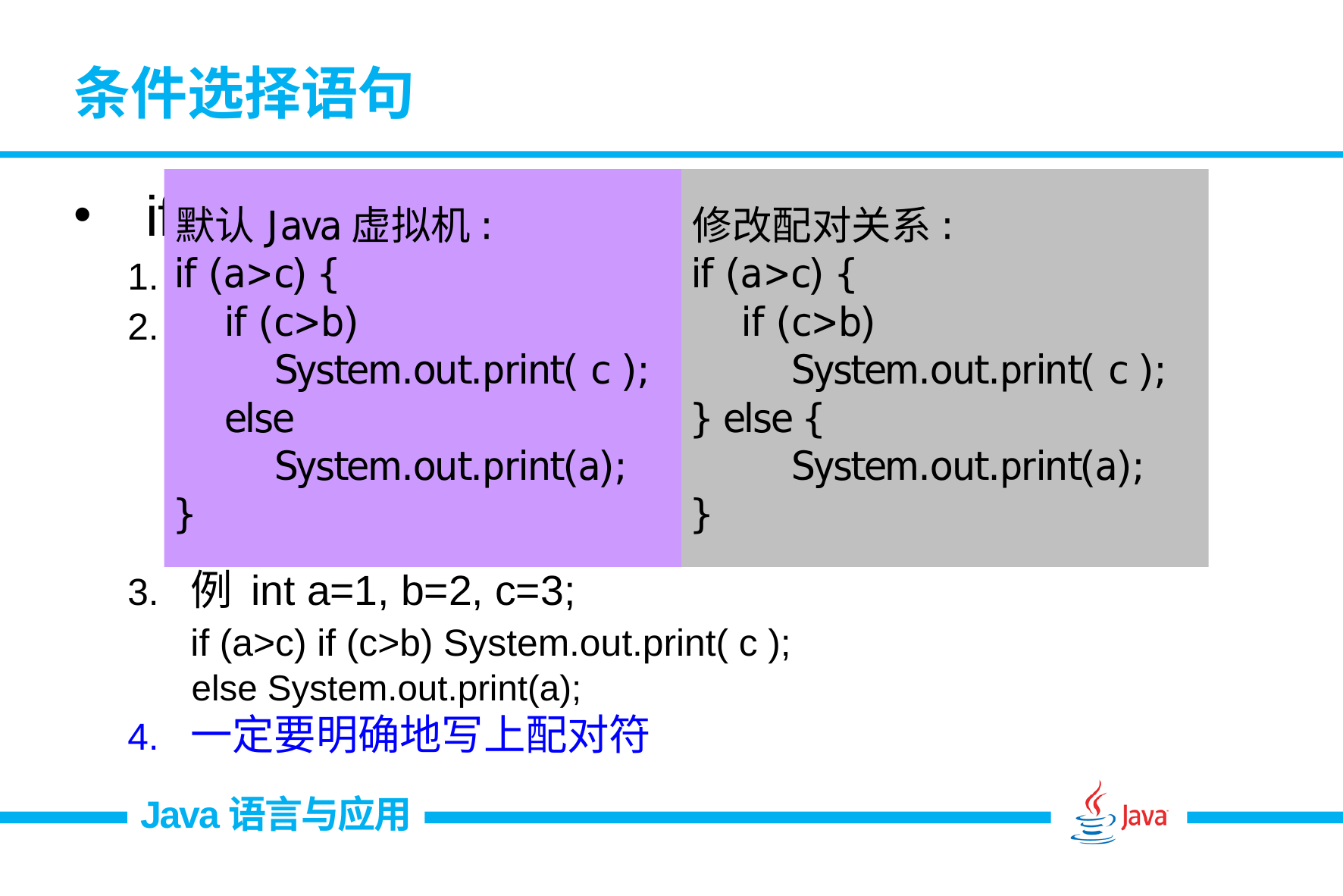

# 条件选择语句
默认Java虚拟机:
if (a>c) {
    if (c>b)
        System.out.print( c );
    else
        System.out.print(a);
}
修改配对关系:
if (a>c) {
    if (c>b)
        System.out.print( c );
} else {
        System.out.print(a);
}
if 语句的嵌套
if 语句中的语句块又出现了if 语句
若没有配对符‘{}’，则else与最近的if语句配对

例 int a=1, b=2, c=3;
	if (a>c) if (c>b) System.out.print( c );
 else System.out.print(a);
一定要明确地写上配对符